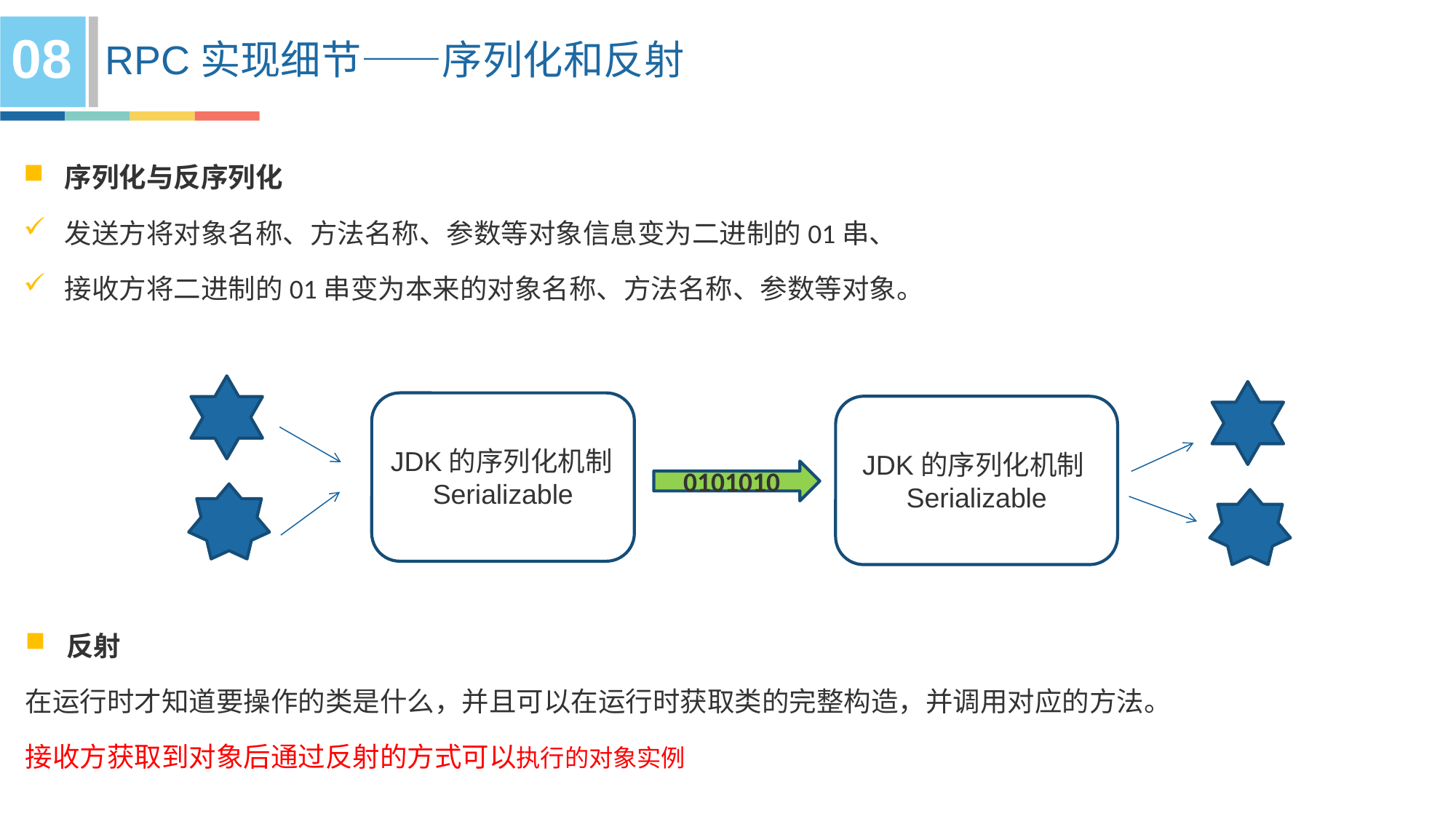

08
RPC实现细节——序列化和反射

序列化与反序列化
发送方将对象名称、方法名称、参数等对象信息变为二进制的01串、
接收方将二进制的01串变为本来的对象名称、方法名称、参数等对象。

JDK的序列化机制Serializable
JDK的序列化机制Serializable
0101010

反射
在运行时才知道要操作的类是什么，并且可以在运行时获取类的完整构造，并调用对应的方法。
接收方获取到对象后通过反射的方式可以执行的对象实例